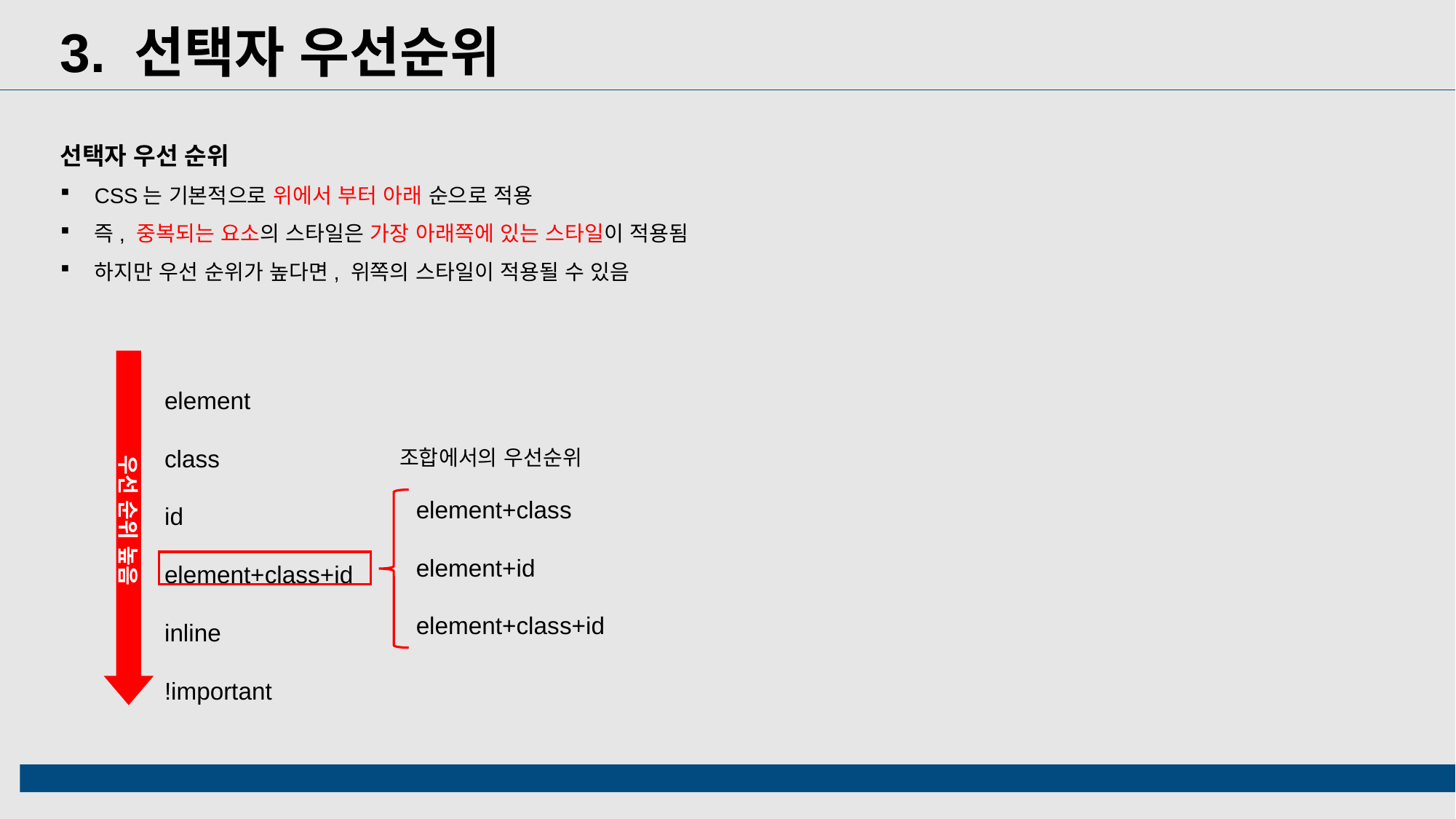

3. 선택자 우선순위
선택자 우선 순위
CSS는 기본적으로 위에서 부터 아래 순으로 적용
즉, 중복되는 요소의 스타일은 가장 아래쪽에 있는 스타일이 적용됨
하지만 우선 순위가 높다면, 위쪽의 스타일이 적용될 수 있음
element
class
id
element+class+id
inline
!important
우선 순위 높음
조합에서의 우선순위
element+class

element+id

element+class+id